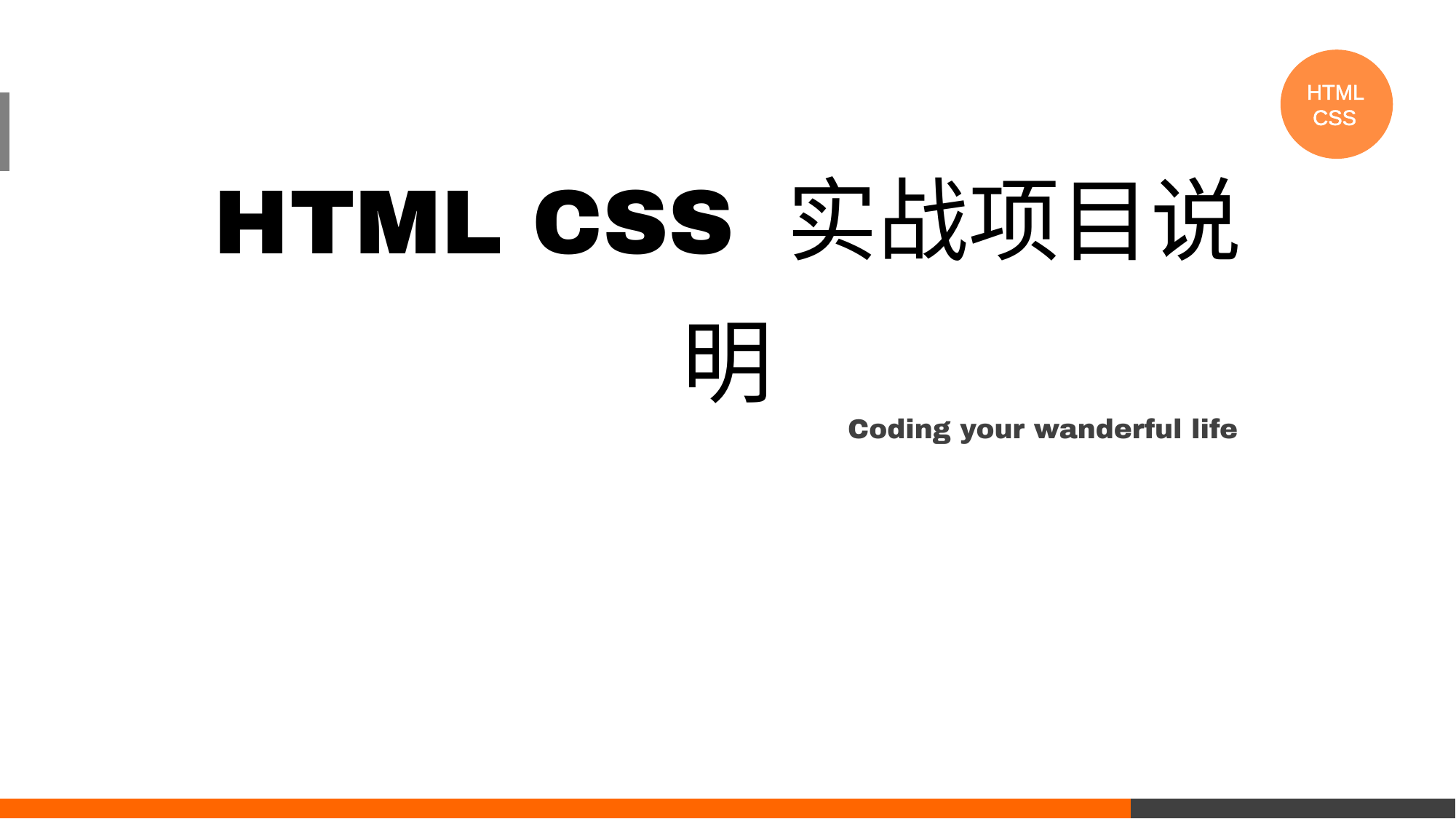

HTML
  CSS

# HTML CSS 实战项目说明
Coding your wanderful life